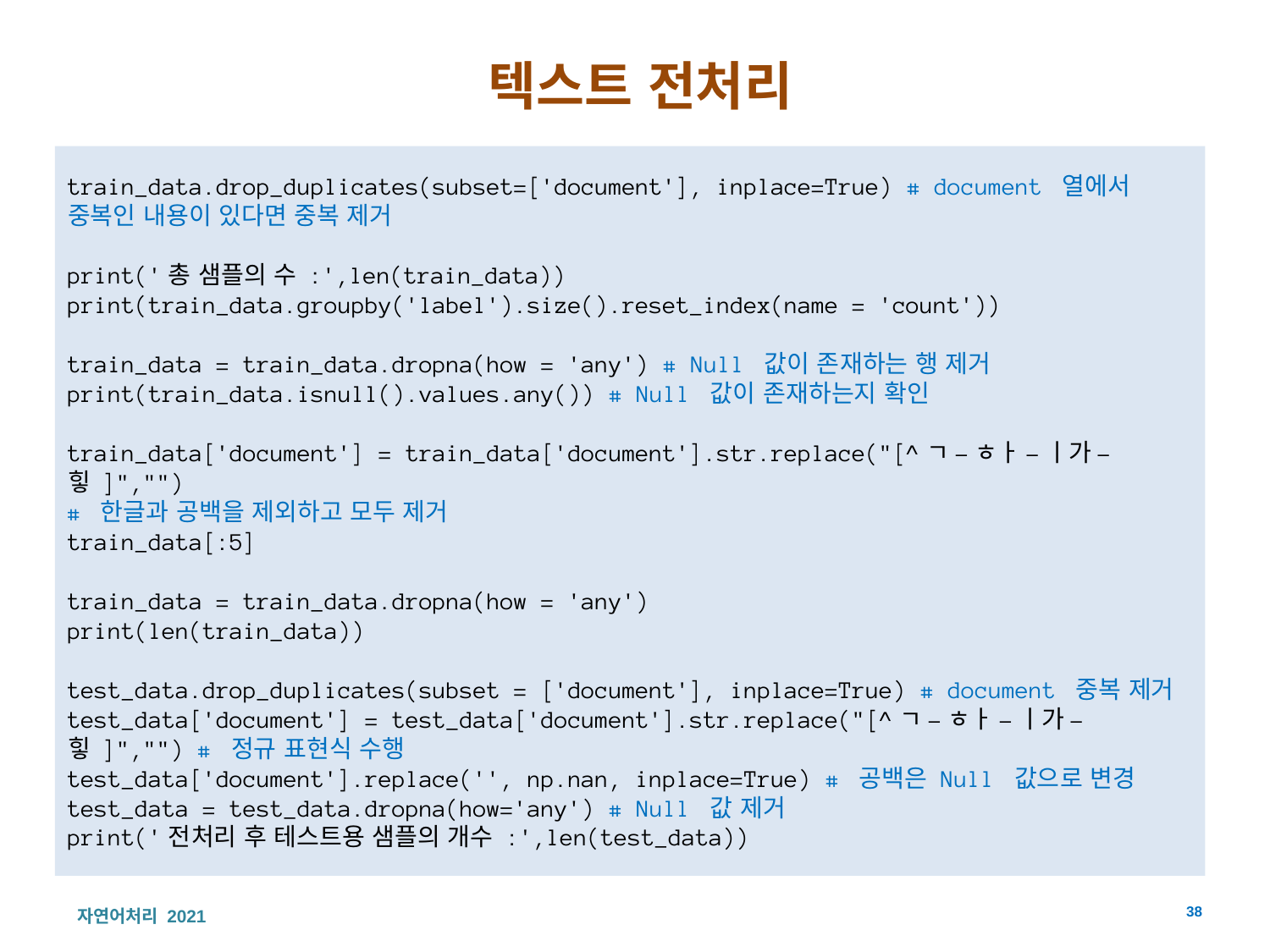

# 텍스트 전처리
train_data.drop_duplicates(subset=['document'], inplace=True) # document 열에서 중복인 내용이 있다면 중복 제거

print('총 샘플의 수 :',len(train_data))
print(train_data.groupby('label').size().reset_index(name = 'count'))

train_data = train_data.dropna(how = 'any') # Null 값이 존재하는 행 제거
print(train_data.isnull().values.any()) # Null 값이 존재하는지 확인

train_data['document'] = train_data['document'].str.replace("[^ㄱ-ㅎㅏ-ㅣ가-힣 ]","")
# 한글과 공백을 제외하고 모두 제거
train_data[:5]

train_data = train_data.dropna(how = 'any')
print(len(train_data))

test_data.drop_duplicates(subset = ['document'], inplace=True) # document 중복 제거
test_data['document'] = test_data['document'].str.replace("[^ㄱ-ㅎㅏ-ㅣ가-힣 ]","") # 정규 표현식 수행
test_data['document'].replace('', np.nan, inplace=True) # 공백은 Null 값으로 변경
test_data = test_data.dropna(how='any') # Null 값 제거
print('전처리 후 테스트용 샘플의 개수 :',len(test_data))